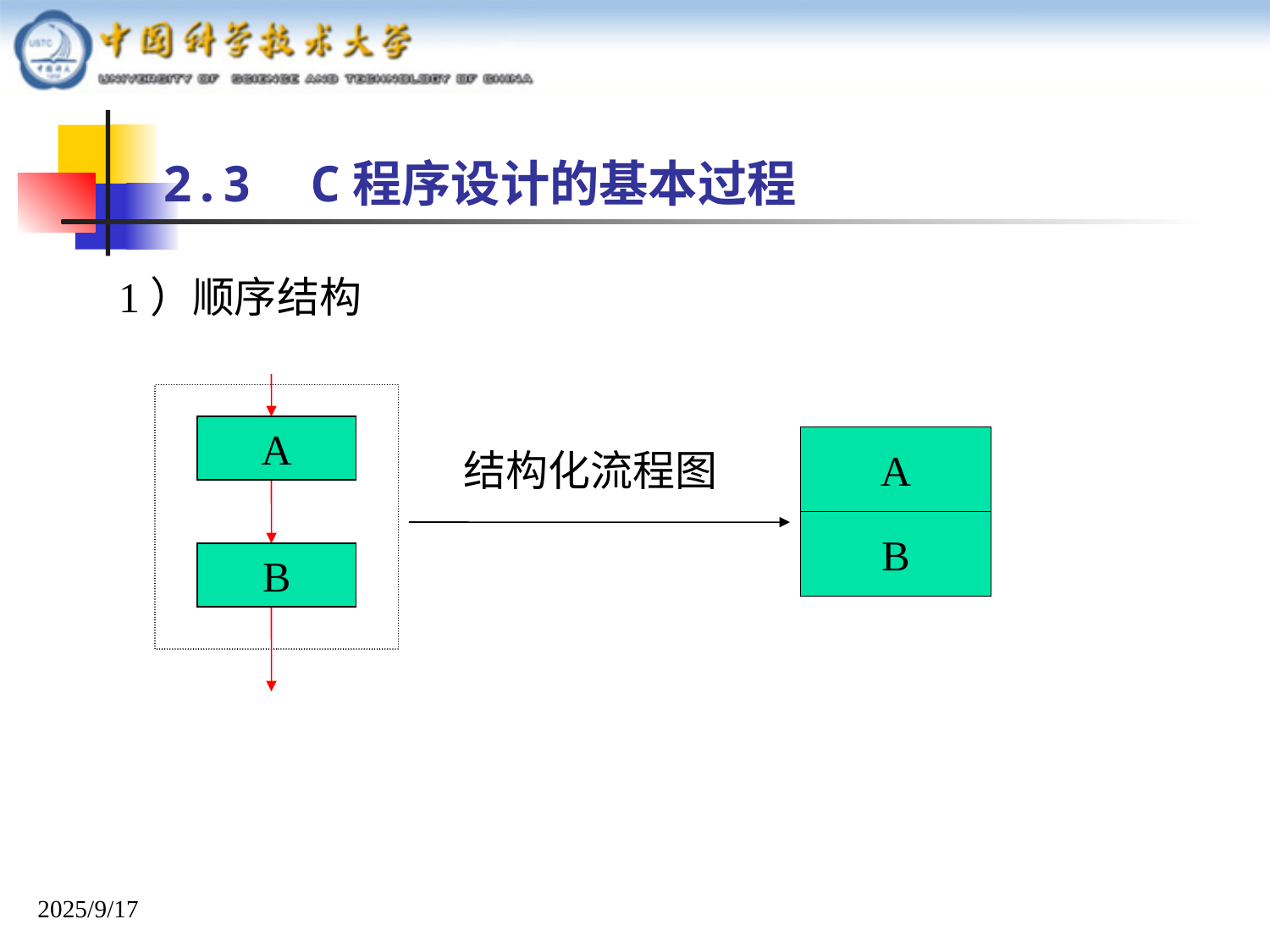

2.3  C程序设计的基本过程
1）顺序结构

A
B
A
B
结构化流程图

2025/9/17